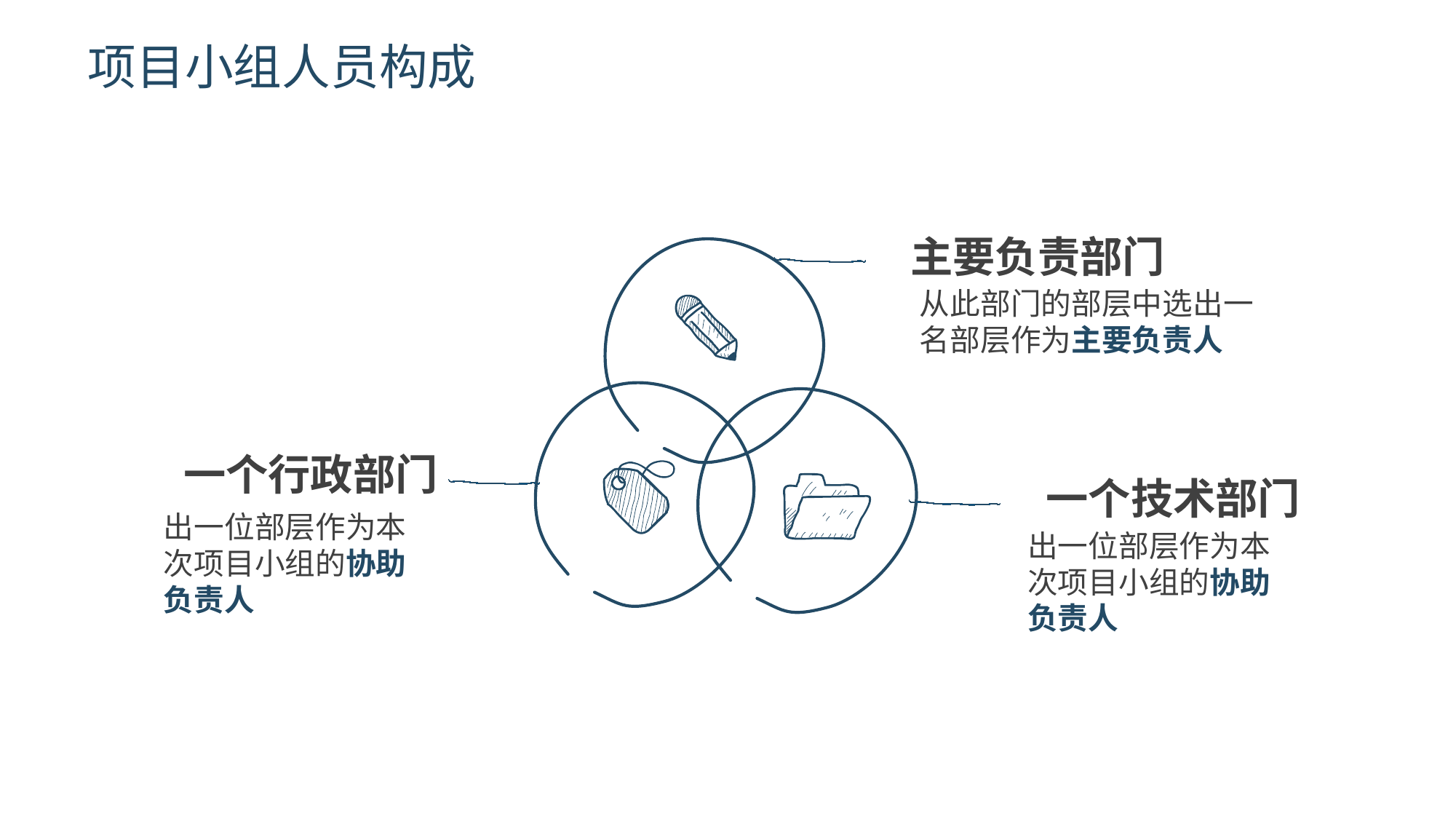

项目小组人员构成
主要负责部门

从此部门的部层中选出一名部层作为主要负责人

一个行政部门

一个技术部门

出一位部层作为本次项目小组的协助负责人
出一位部层作为本次项目小组的协助负责人